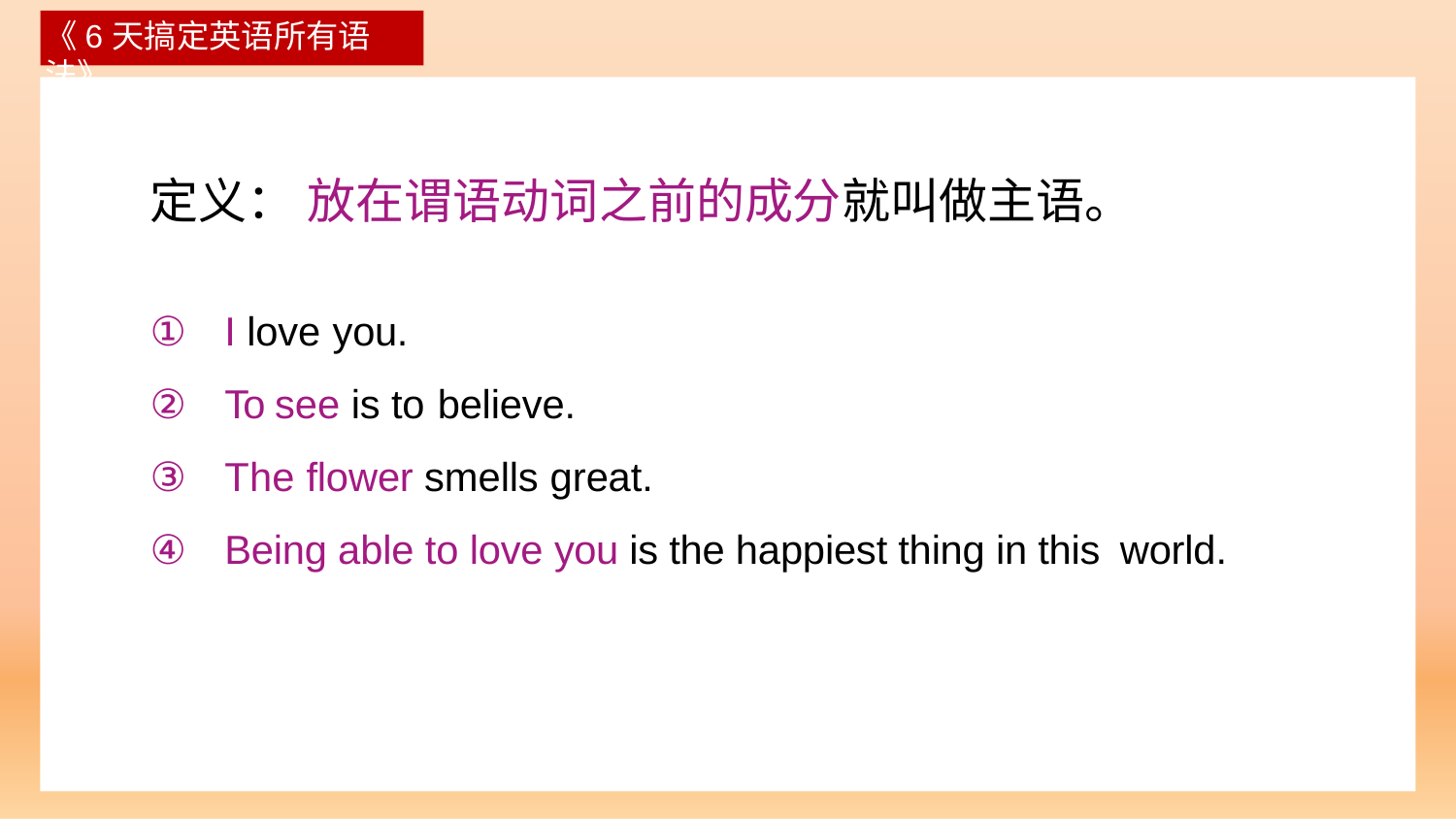

《6天搞定英语所有语法》
# 定义： 放在谓语动词之前的成分就叫做主语。
①	I love you.
②	To see is to believe.
③	The flower smells great.
④	Being able to love you is the happiest thing in this world.